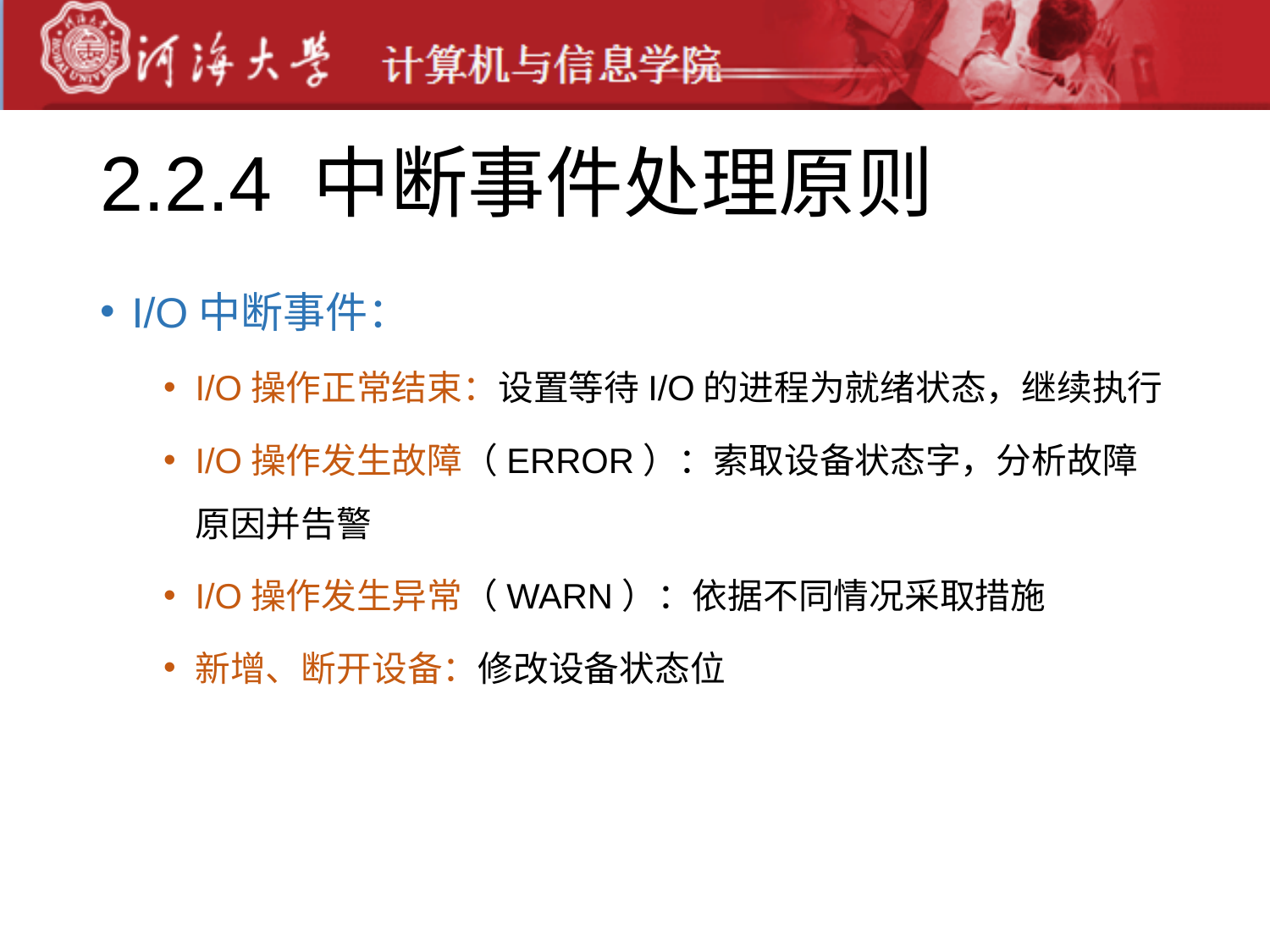

# 2.2.4 中断事件处理原则
I/O中断事件：
I/O操作正常结束：设置等待I/O的进程为就绪状态，继续执行
I/O操作发生故障（ERROR）：索取设备状态字，分析故障原因并告警
I/O操作发生异常（WARN）：依据不同情况采取措施
新增、断开设备：修改设备状态位